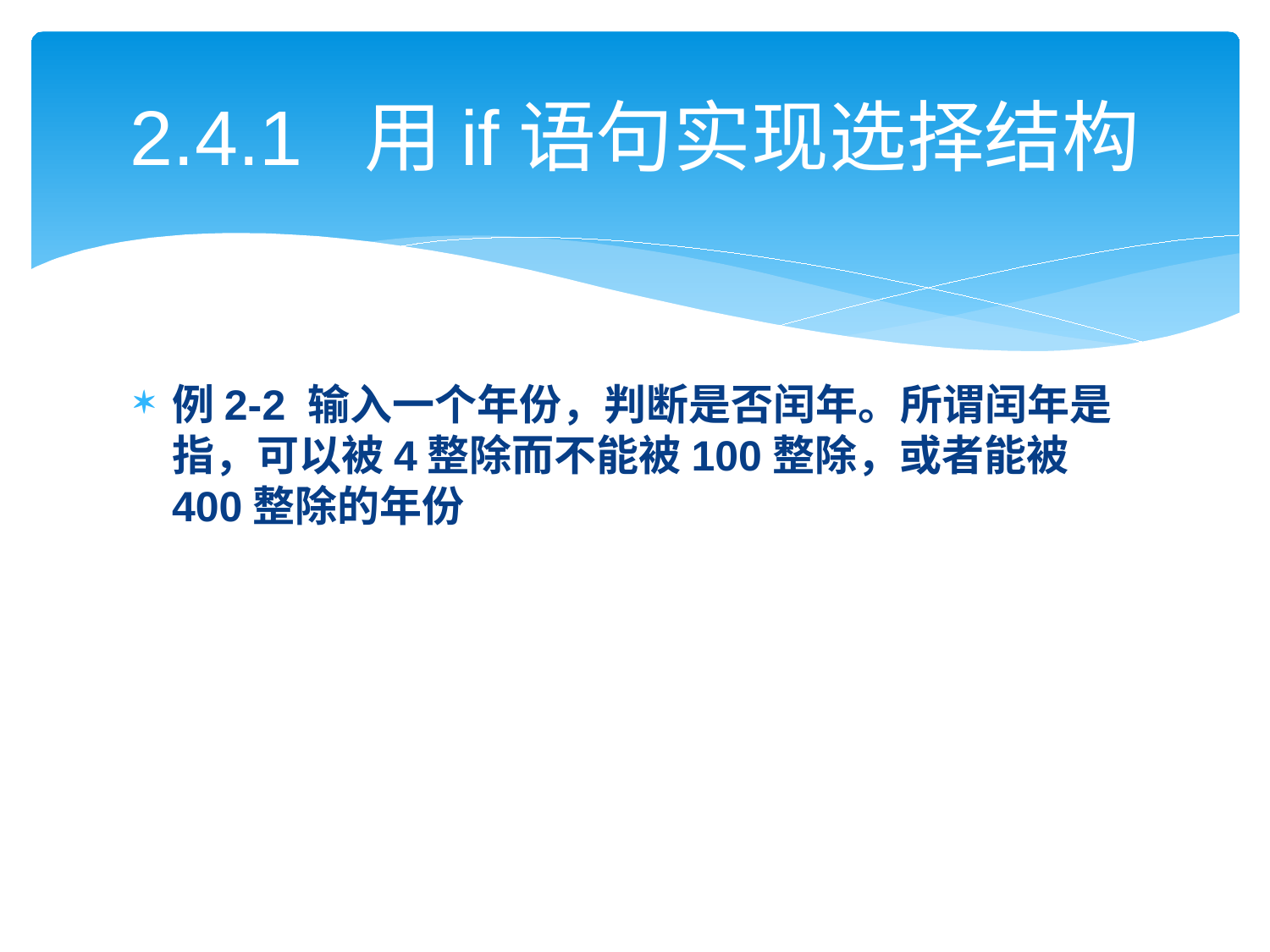

# 2.4.1  用if语句实现选择结构
例2-2 输入一个年份，判断是否闰年。所谓闰年是指，可以被4整除而不能被100整除，或者能被400整除的年份